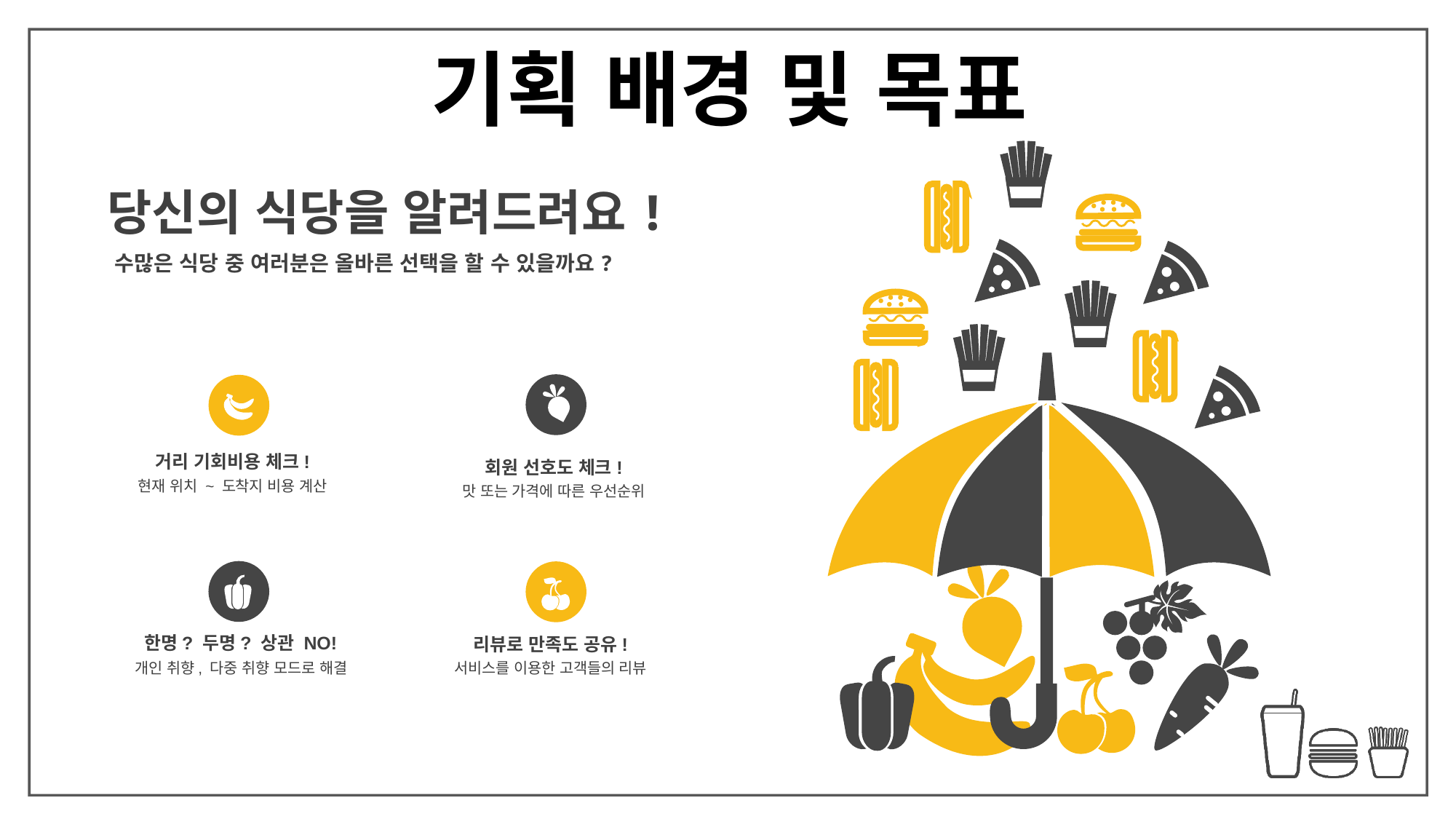

기획 배경 및 목표

당신의 식당을 알려드려요!
수많은 식당 중 여러분은 올바른 선택을 할 수 있을까요?

거리 기회비용 체크!
현재 위치 ~ 도착지 비용 계산
회원 선호도 체크!
맛 또는 가격에 따른 우선순위

개인 취향, 다중 취향 모드로 해결

한명? 두명? 상관 NO!
리뷰로 만족도 공유!
서비스를 이용한 고객들의 리뷰